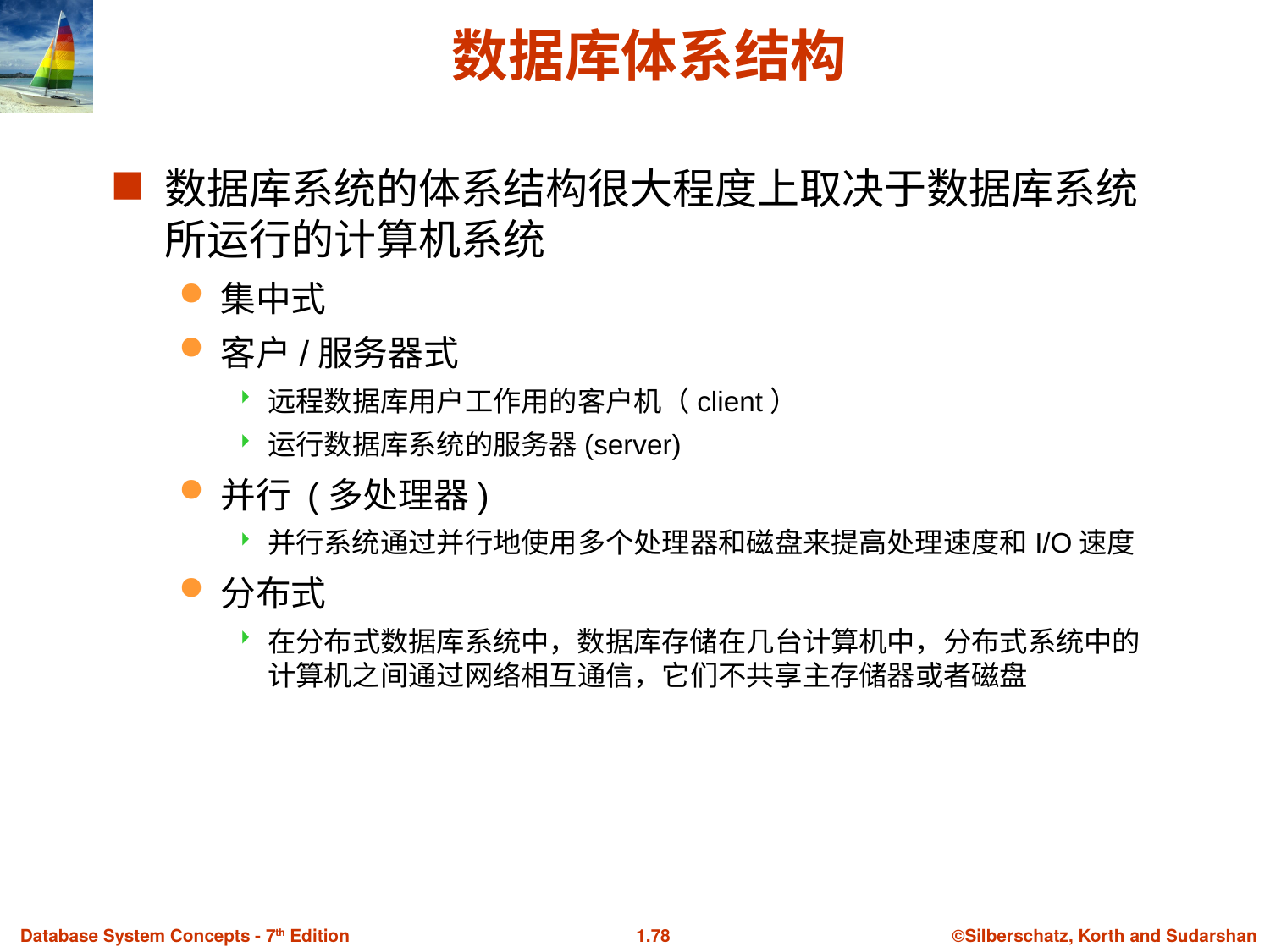

数据库体系结构
数据库系统的体系结构很大程度上取决于数据库系统所运行的计算机系统
集中式
客户/服务器式
远程数据库用户工作用的客户机（client）
运行数据库系统的服务器(server)
并行 (多处理器)
并行系统通过并行地使用多个处理器和磁盘来提高处理速度和I/O速度
分布式
在分布式数据库系统中，数据库存储在几台计算机中，分布式系统中的计算机之间通过网络相互通信，它们不共享主存储器或者磁盘